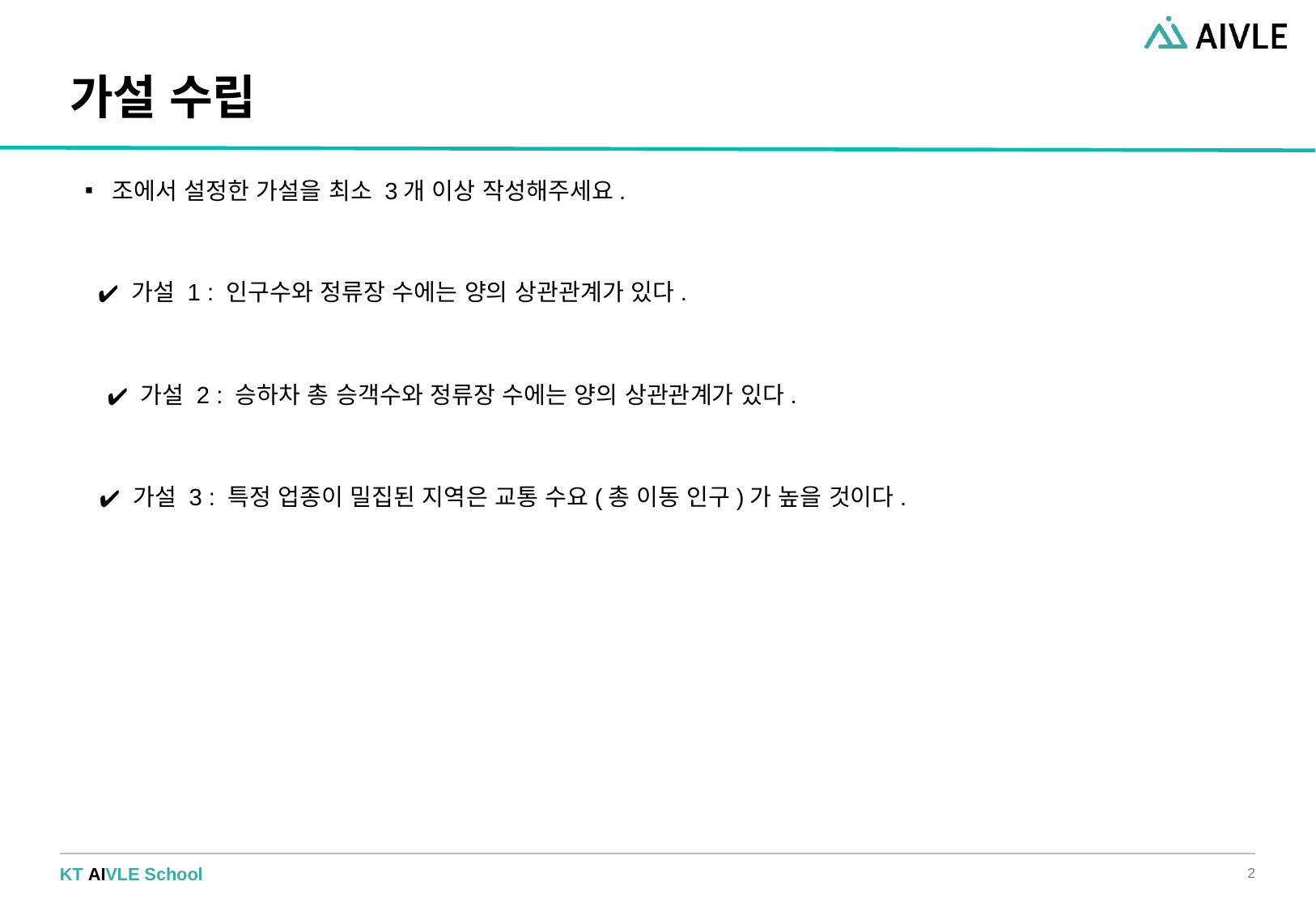

# 가설 수립
조에서 설정한 가설을 최소 3개 이상 작성해주세요.
가설 1 : 인구수와 정류장 수에는 양의 상관관계가 있다.
가설 2 : 승하차 총 승객수와 정류장 수에는 양의 상관관계가 있다.
가설 3 : 특정 업종이 밀집된 지역은 교통 수요(총 이동 인구)가 높을 것이다.